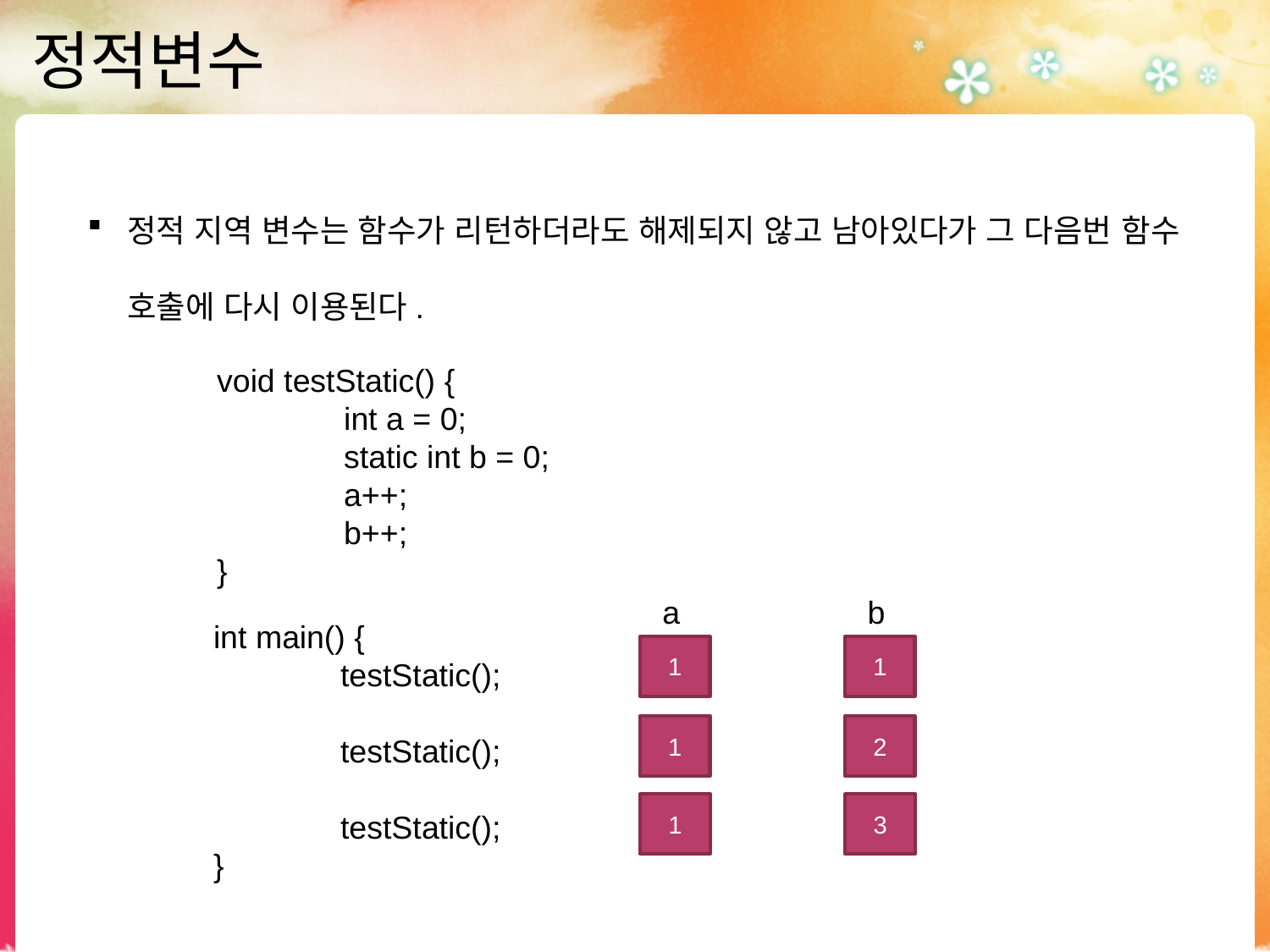

# 정적변수
정적 지역 변수는 함수가 리턴하더라도 해제되지 않고 남아있다가 그 다음번 함수 호출에 다시 이용된다.
void testStatic() {
	int a = 0;
	static int b = 0;
	a++;
	b++;
}
a
b
int main() {
	testStatic();

	testStatic();

	testStatic();
}
1
1
1
2
1
3